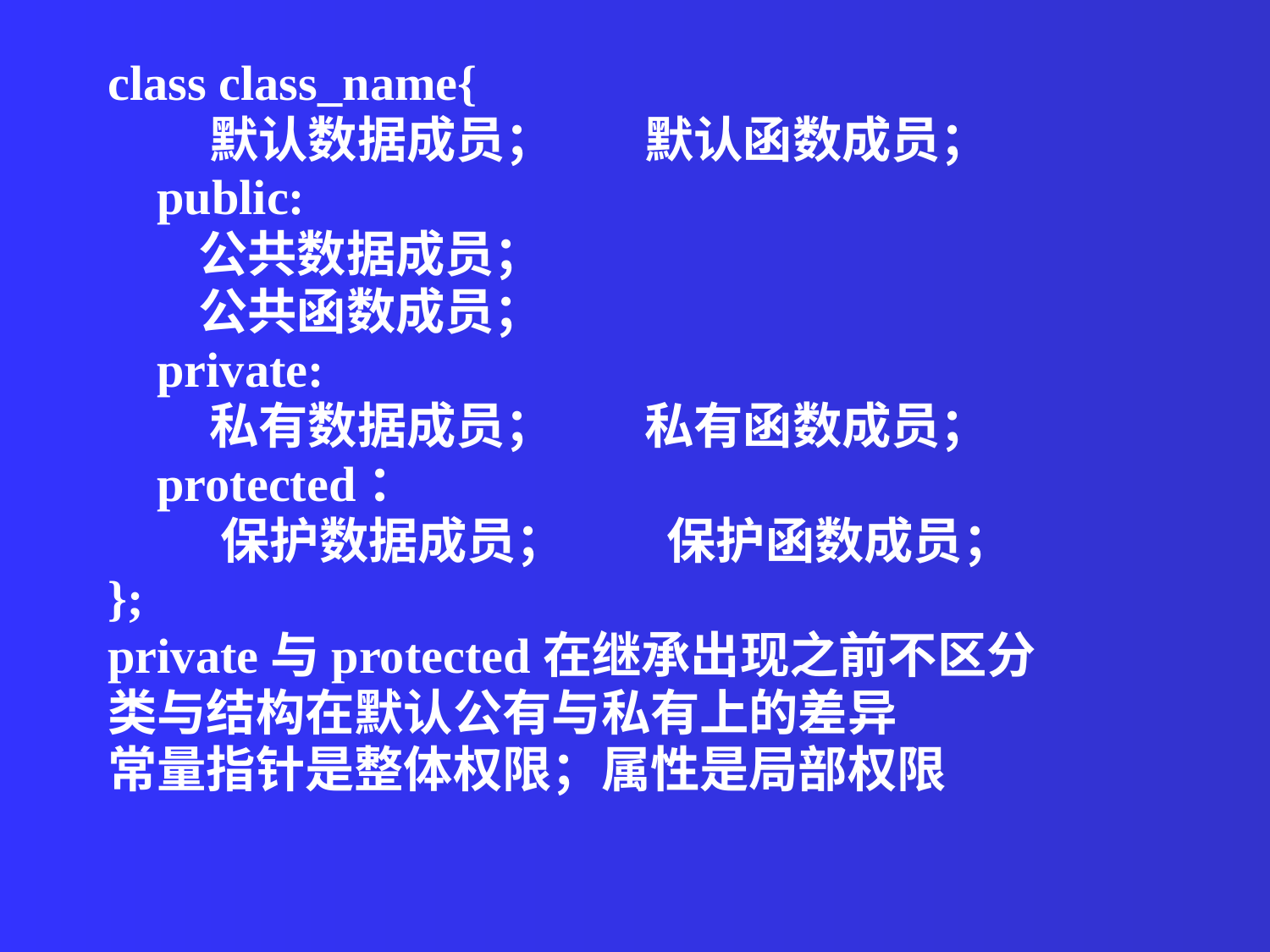

class class_name{
        默认数据成员；        默认函数成员；
    public:
       公共数据成员；
       公共函数成员；
    private:
        私有数据成员；        私有函数成员；
    protected：
         保护数据成员；         保护函数成员；
};
private与protected在继承出现之前不区分
类与结构在默认公有与私有上的差异
常量指针是整体权限；属性是局部权限